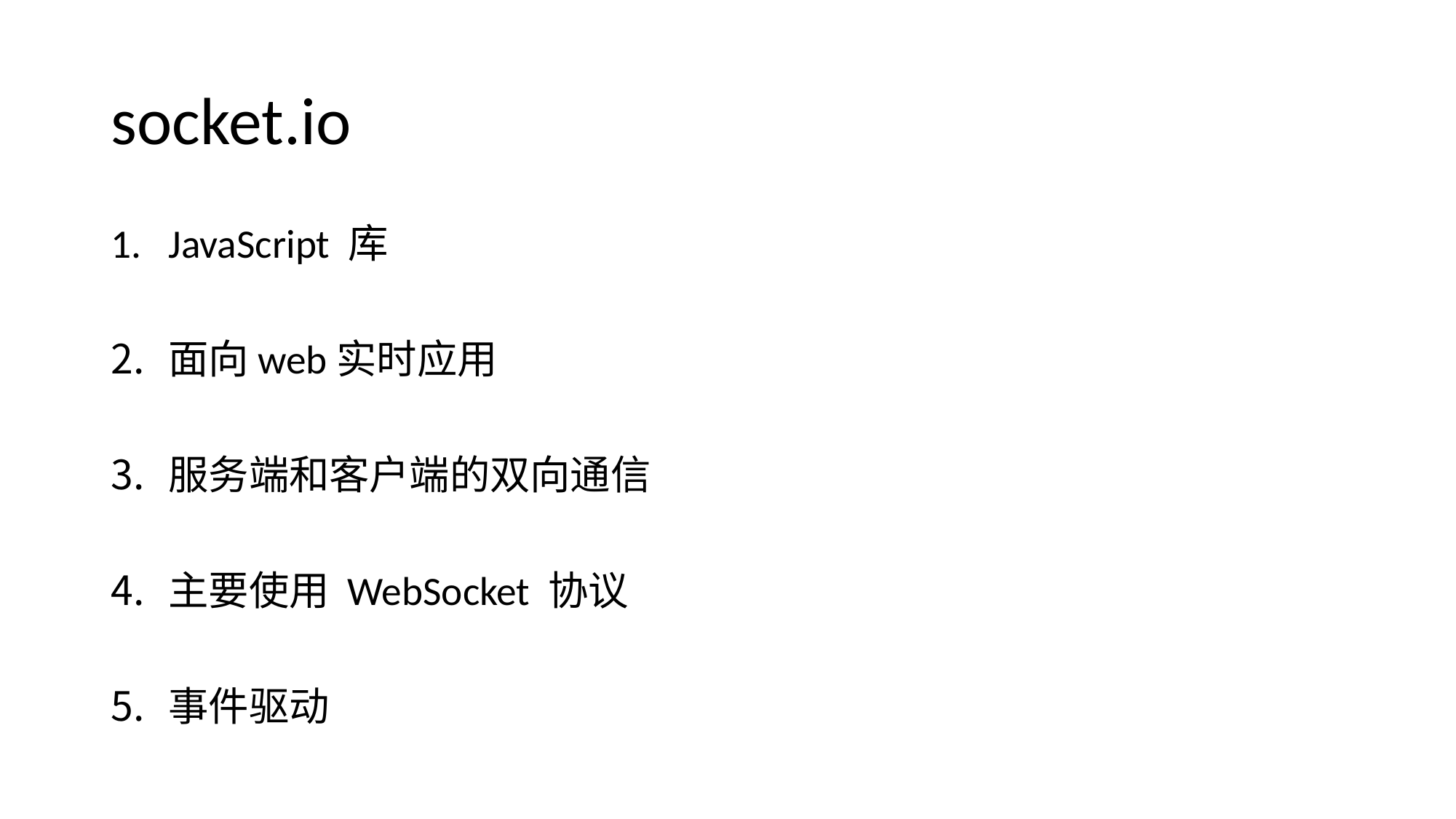

# socket.io
JavaScript 库

面向web实时应用

服务端和客户端的双向通信

主要使用 WebSocket 协议

事件驱动